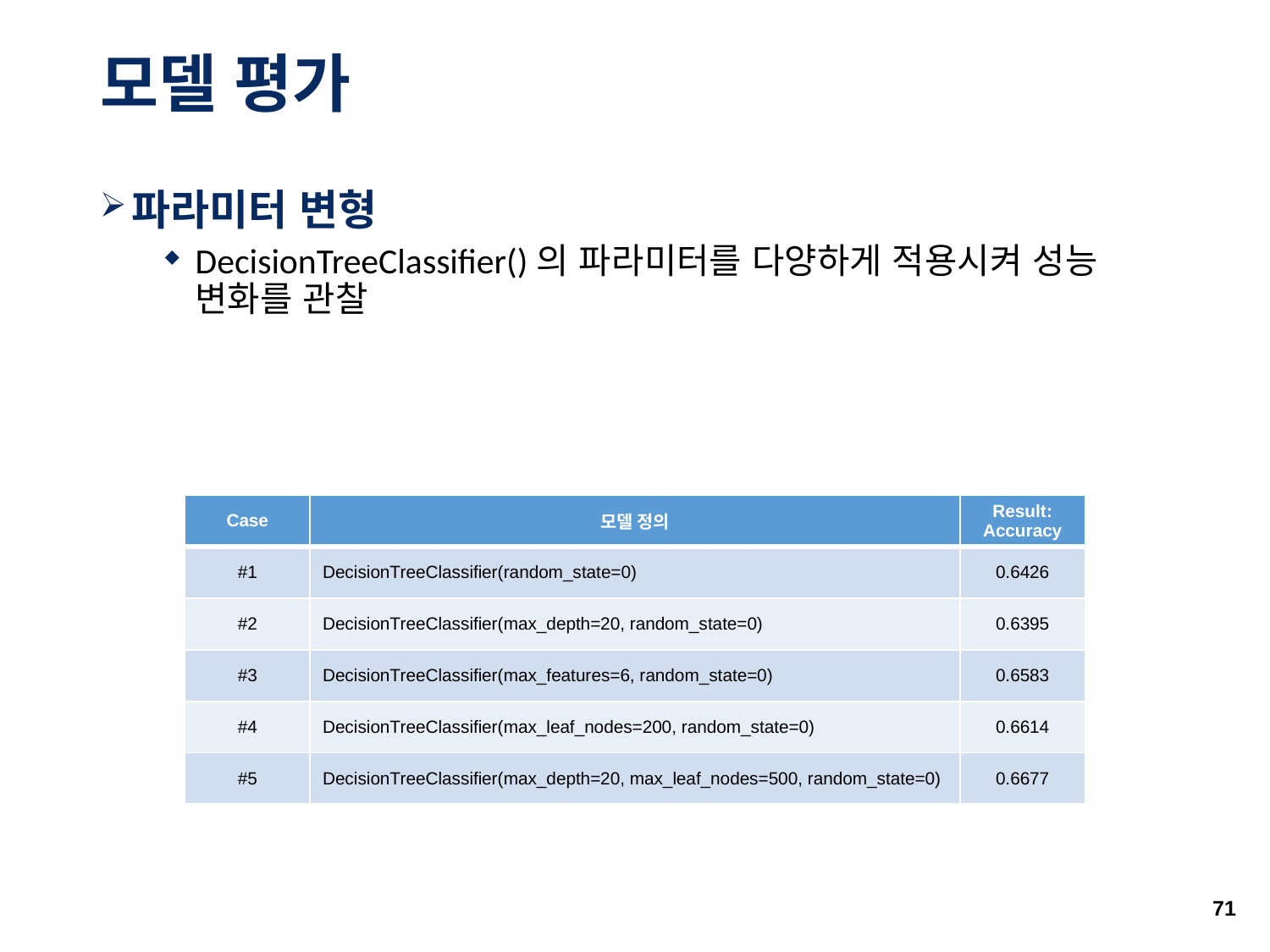

# 모델 평가
파라미터 변형
DecisionTreeClassifier()의 파라미터를 다양하게 적용시켜 성능 변화를 관찰
| Case | 모델 정의 | Result: Accuracy |
| --- | --- | --- |
| #1 | DecisionTreeClassifier(random\_state=0) | 0.6426 |
| #2 | DecisionTreeClassifier(max\_depth=20, random\_state=0) | 0.6395 |
| #3 | DecisionTreeClassifier(max\_features=6, random\_state=0) | 0.6583 |
| #4 | DecisionTreeClassifier(max\_leaf\_nodes=200, random\_state=0) | 0.6614 |
| #5 | DecisionTreeClassifier(max\_depth=20, max\_leaf\_nodes=500, random\_state=0) | 0.6677 |
71